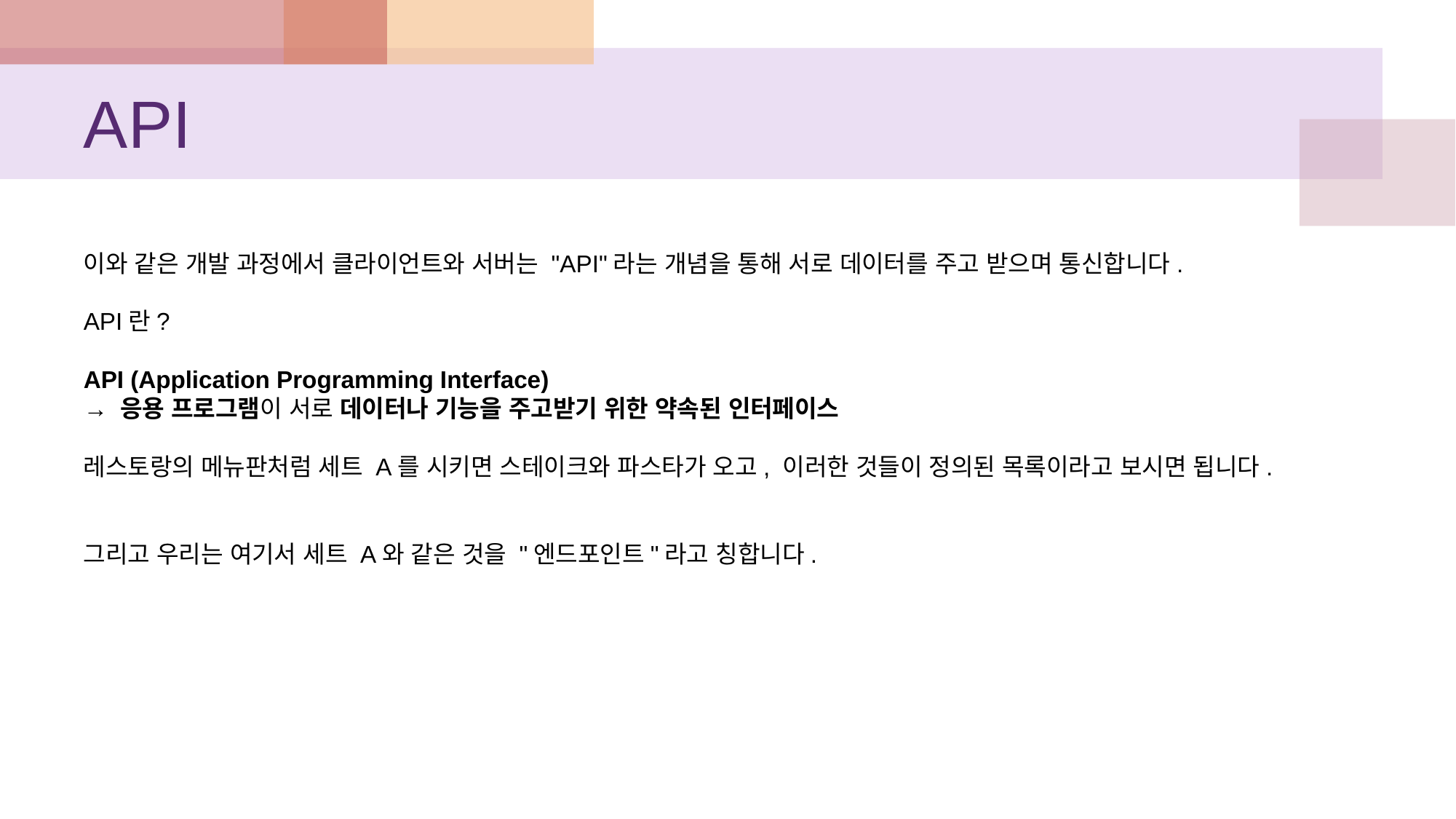

# API
이와 같은 개발 과정에서 클라이언트와 서버는 "API"라는 개념을 통해 서로 데이터를 주고 받으며 통신합니다.

API란?

API (Application Programming Interface)
→ 응용 프로그램이 서로 데이터나 기능을 주고받기 위한 약속된 인터페이스

레스토랑의 메뉴판처럼 세트 A를 시키면 스테이크와 파스타가 오고, 이러한 것들이 정의된 목록이라고 보시면 됩니다.

그리고 우리는 여기서 세트 A와 같은 것을 "엔드포인트"라고 칭합니다.